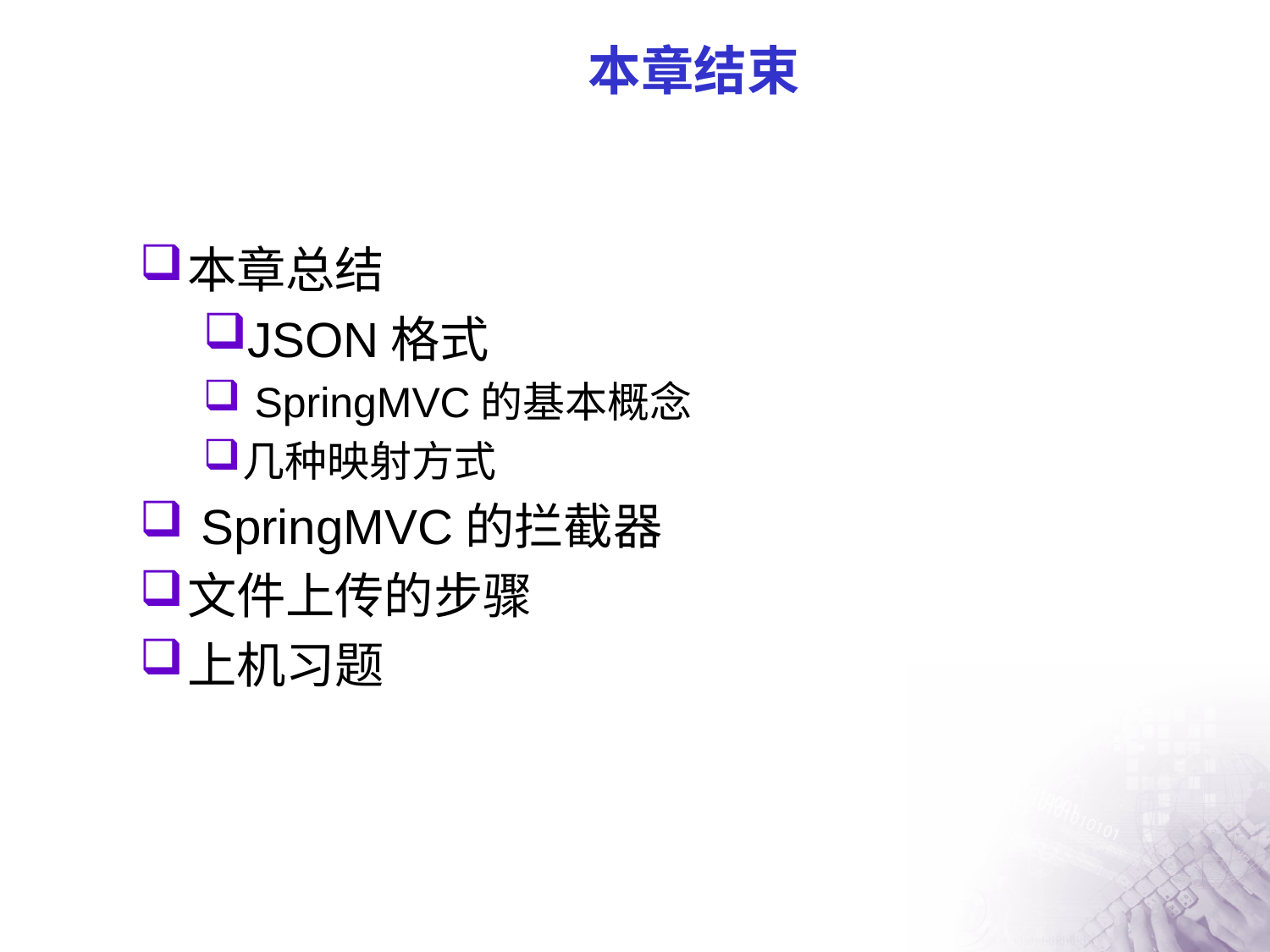

# 本章结束
本章总结
JSON格式
 SpringMVC的基本概念
几种映射方式
 SpringMVC的拦截器
文件上传的步骤
上机习题